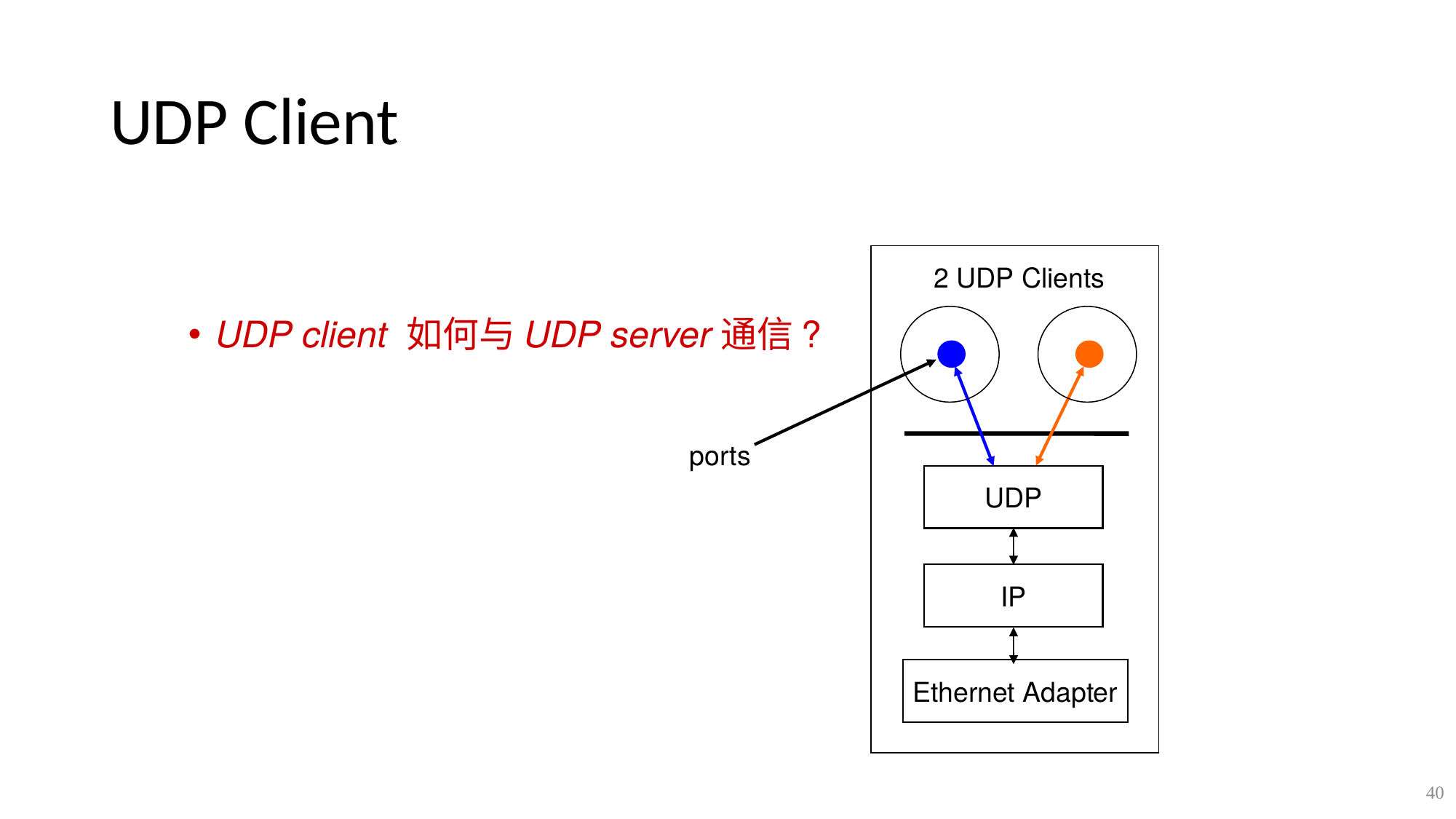

# UDP Client

UDP client 如何与UDP server通信?

2 UDP Clients

ports

UDP

IP

Ethernet Adapter
40